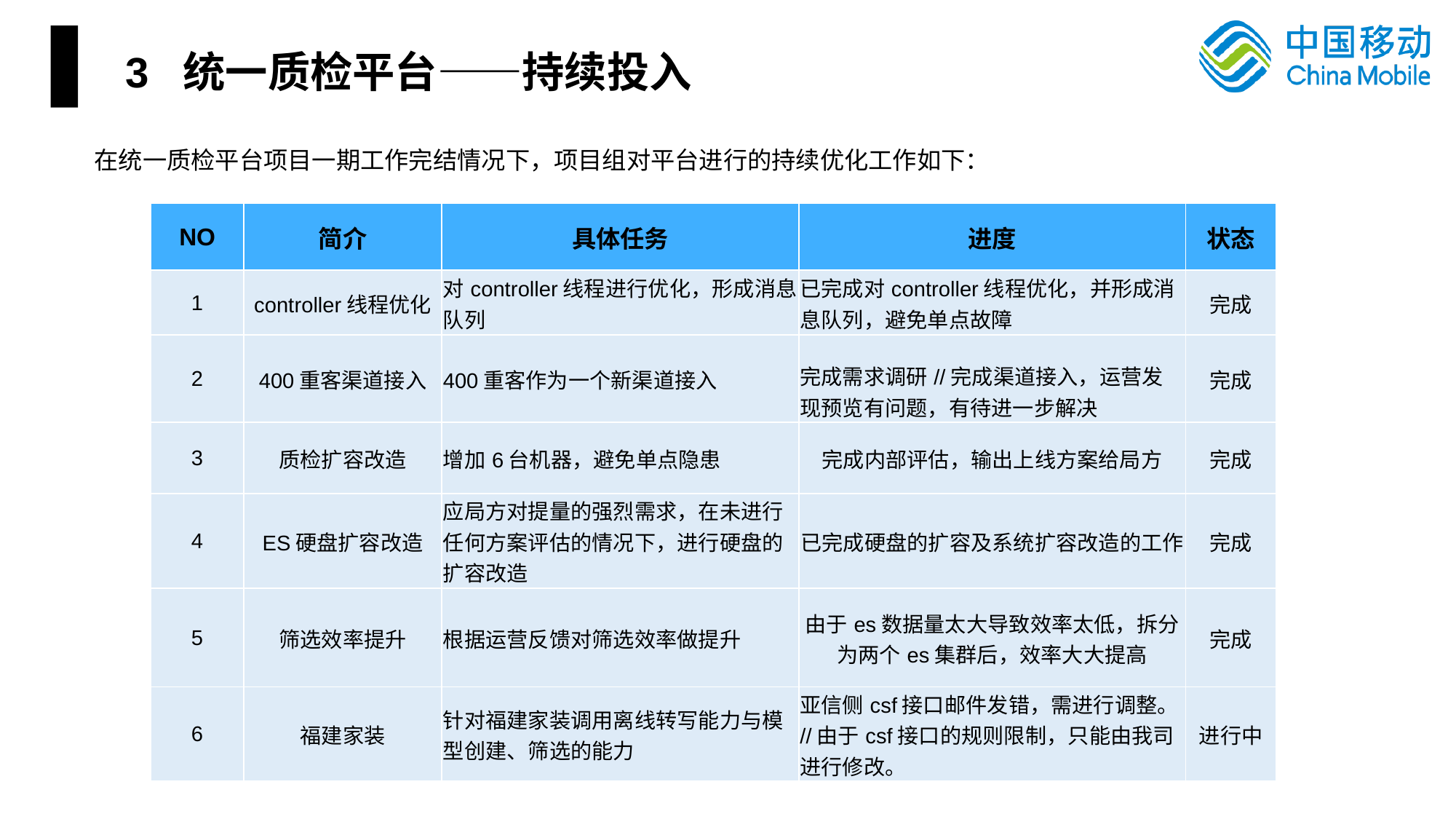

# 3  统一质检平台——持续投入
在统一质检平台项目一期工作完结情况下，项目组对平台进行的持续优化工作如下：
| NO | 简介 | 具体任务 | 进度 | 状态 |
| --- | --- | --- | --- | --- |
| 1 | controller线程优化 | 对controller线程进行优化，形成消息队列 | 已完成对controller线程优化，并形成消息队列，避免单点故障 | 完成 |
| 2 | 400重客渠道接入 | 400重客作为一个新渠道接入 | 完成需求调研//完成渠道接入，运营发现预览有问题，有待进一步解决 | 完成 |
| 3 | 质检扩容改造 | 增加6台机器，避免单点隐患 | 完成内部评估，输出上线方案给局方 | 完成 |
| 4 | ES硬盘扩容改造 | 应局方对提量的强烈需求，在未进行任何方案评估的情况下，进行硬盘的扩容改造 | 已完成硬盘的扩容及系统扩容改造的工作 | 完成 |
| 5 | 筛选效率提升 | 根据运营反馈对筛选效率做提升 | 由于es数据量太大导致效率太低，拆分为两个es集群后，效率大大提高 | 完成 |
| 6 | 福建家装 | 针对福建家装调用离线转写能力与模型创建、筛选的能力 | 亚信侧csf接口邮件发错，需进行调整。//由于csf接口的规则限制，只能由我司进行修改。 | 进行中 |